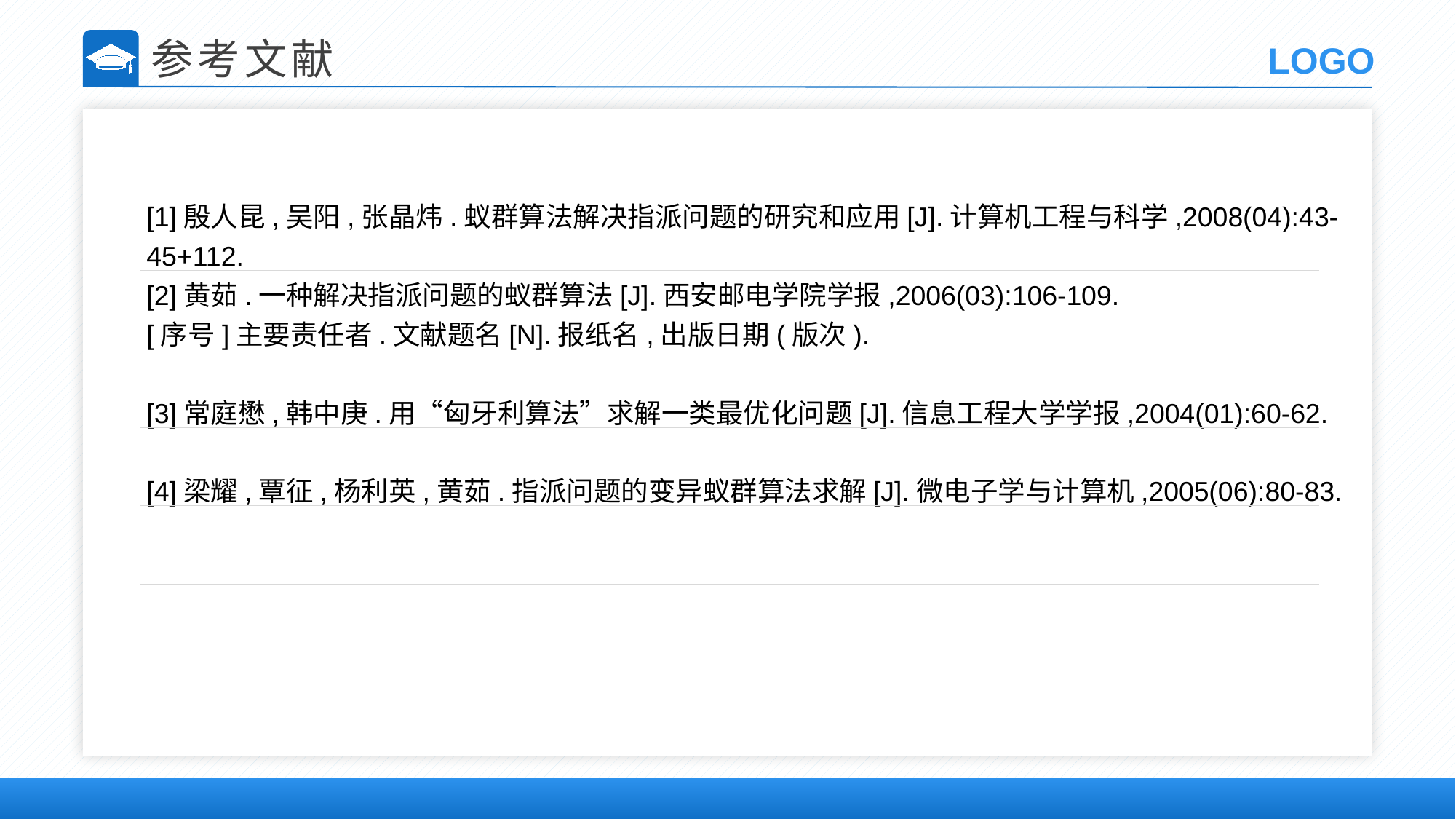

参考文献

[1]殷人昆,吴阳,张晶炜.蚁群算法解决指派问题的研究和应用[J].计算机工程与科学,2008(04):43-45+112.
[2]黄茹.一种解决指派问题的蚁群算法[J].西安邮电学院学报,2006(03):106-109.
[序号]主要责任者.文献题名[N].报纸名,出版日期(版次).

[3]常庭懋,韩中庚.用“匈牙利算法”求解一类最优化问题[J].信息工程大学学报,2004(01):60-62.

[4]梁耀,覃征,杨利英,黄茹.指派问题的变异蚁群算法求解[J].微电子学与计算机,2005(06):80-83.